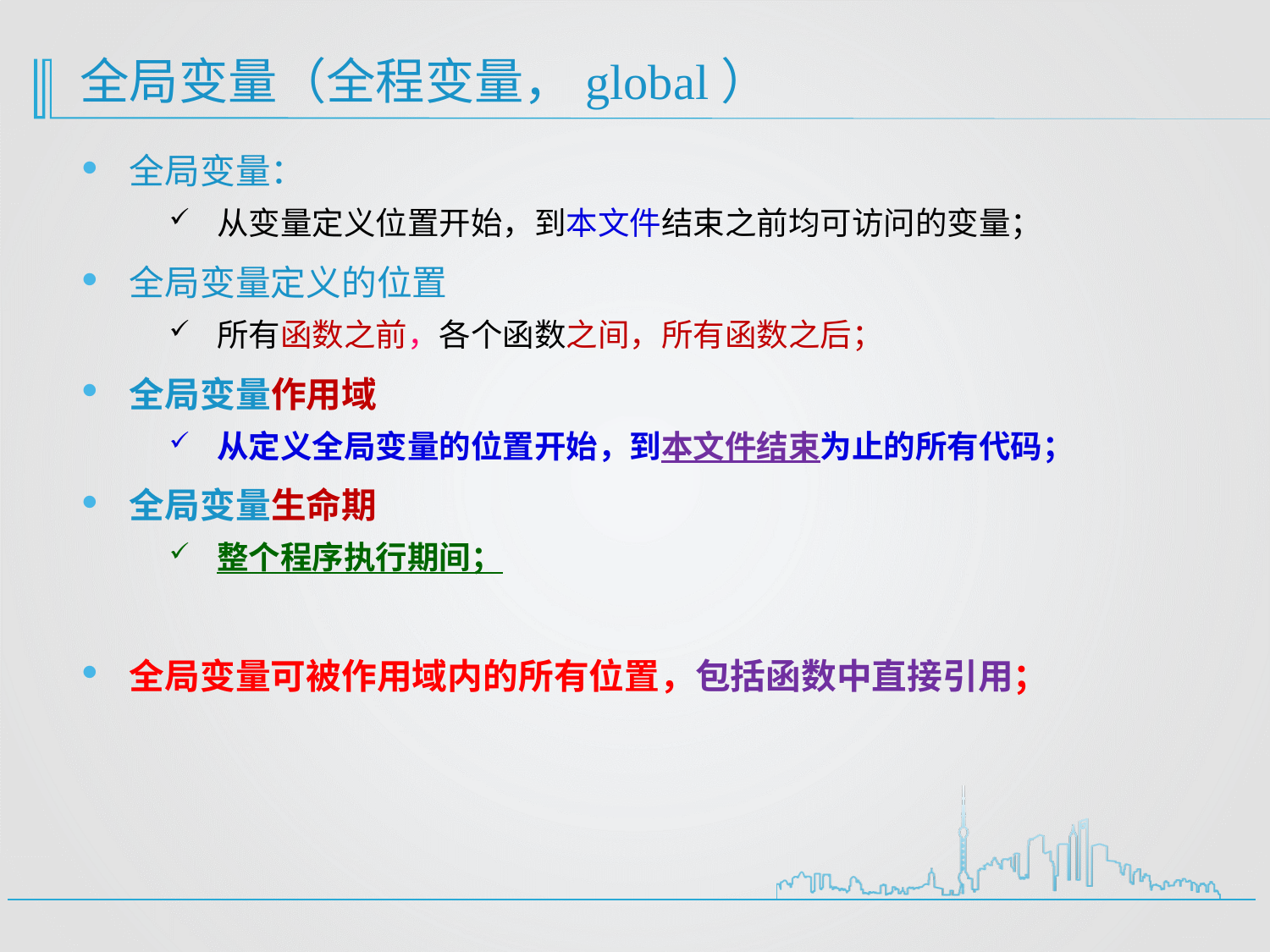

# 全局变量（全程变量，global）
全局变量：
从变量定义位置开始，到本文件结束之前均可访问的变量；
全局变量定义的位置
所有函数之前，各个函数之间，所有函数之后；
全局变量作用域
从定义全局变量的位置开始，到本文件结束为止的所有代码；
全局变量生命期
整个程序执行期间；

全局变量可被作用域内的所有位置，包括函数中直接引用；